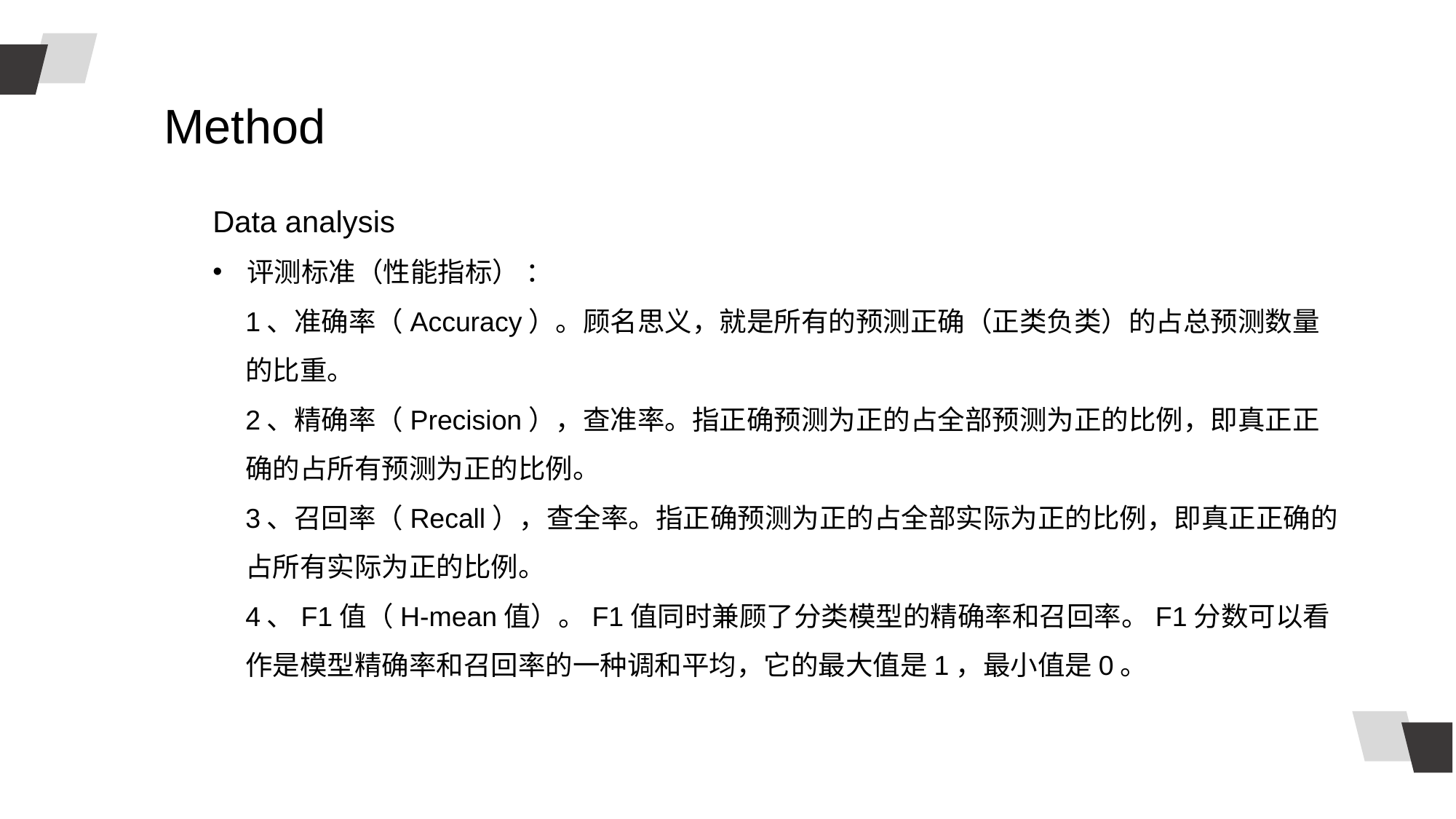

Method
Data analysis
评测标准（性能指标） ：
1、准确率（Accuracy）。顾名思义，就是所有的预测正确（正类负类）的占总预测数量的比重。
2、精确率（Precision），查准率。指正确预测为正的占全部预测为正的比例，即真正正确的占所有预测为正的比例。
3、召回率（Recall），查全率。指正确预测为正的占全部实际为正的比例，即真正正确的占所有实际为正的比例。
4、F1值（H-mean值）。F1值同时兼顾了分类模型的精确率和召回率。F1分数可以看作是模型精确率和召回率的一种调和平均，它的最大值是1，最小值是0。